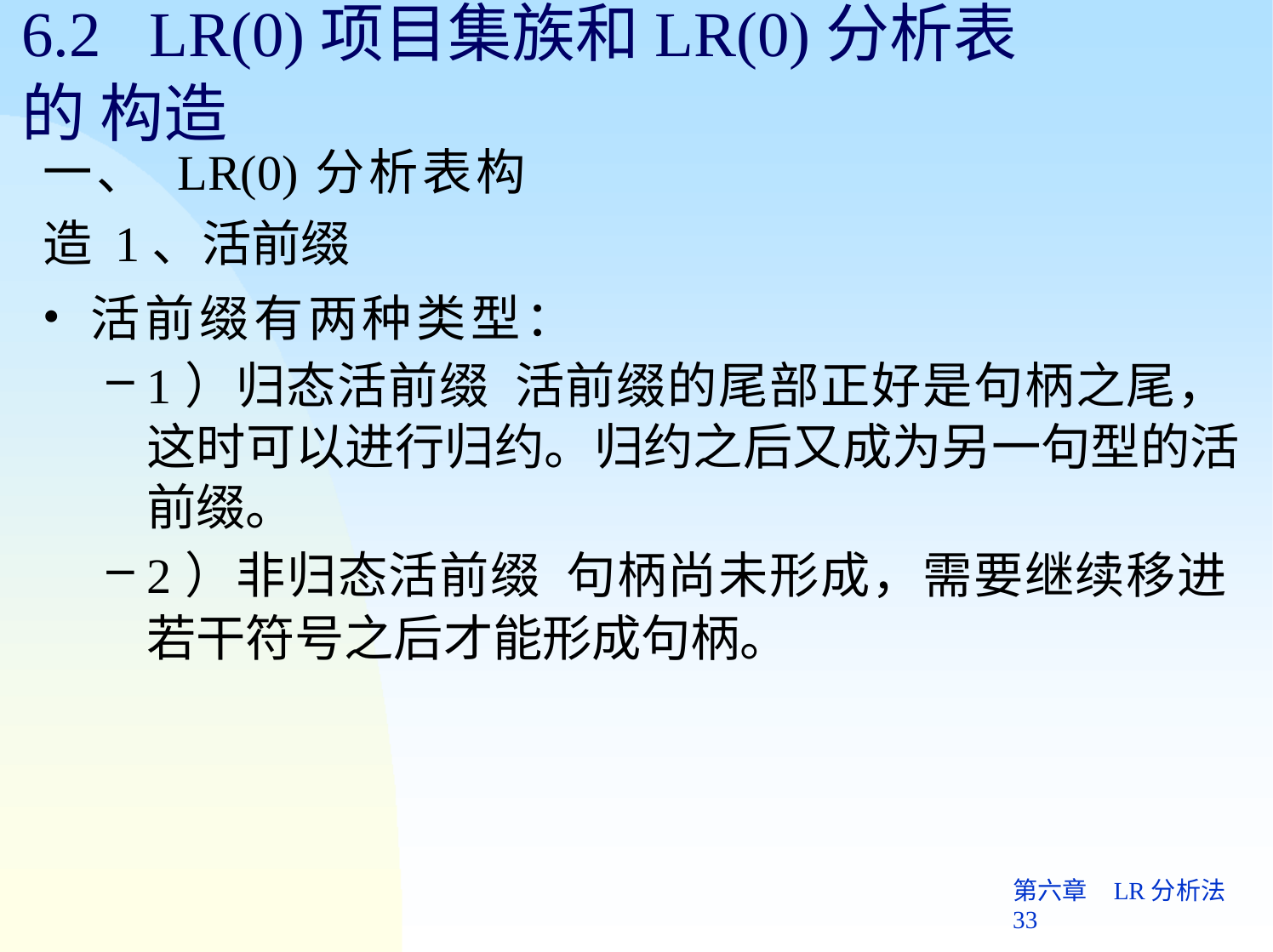

# 6.2	LR(0)项目集族和LR(0)分析表的 构造
一、 LR(0)分析表构造 1、活前缀
活前缀有两种类型：
1）归态活前缀 活前缀的尾部正好是句柄之尾，  这时可以进行归约。归约之后又成为另一句型的活 前缀。
2）非归态活前缀 句柄尚未形成，需要继续移进 若干符号之后才能形成句柄。
第六章	LR分析法 33